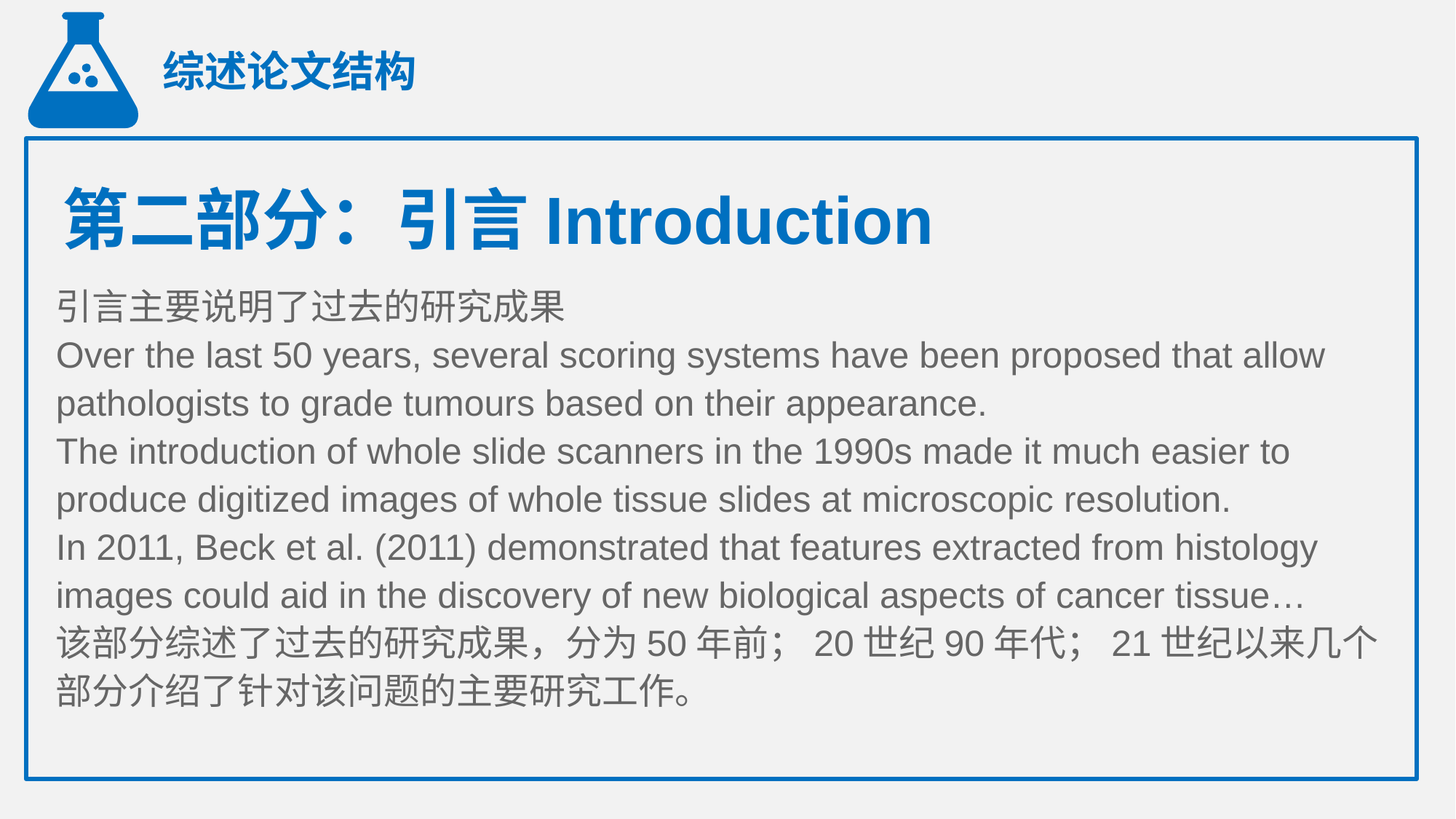

综述论文结构

第二部分：引言Introduction
引言主要说明了过去的研究成果
Over the last 50 years, several scoring systems have been proposed that allow pathologists to grade tumours based on their appearance.
The introduction of whole slide scanners in the 1990s made it much easier to produce digitized images of whole tissue slides at microscopic resolution.
In 2011, Beck et al. (2011) demonstrated that features extracted from histology images could aid in the discovery of new biological aspects of cancer tissue…
该部分综述了过去的研究成果，分为50年前；20世纪90年代；21世纪以来几个部分介绍了针对该问题的主要研究工作。